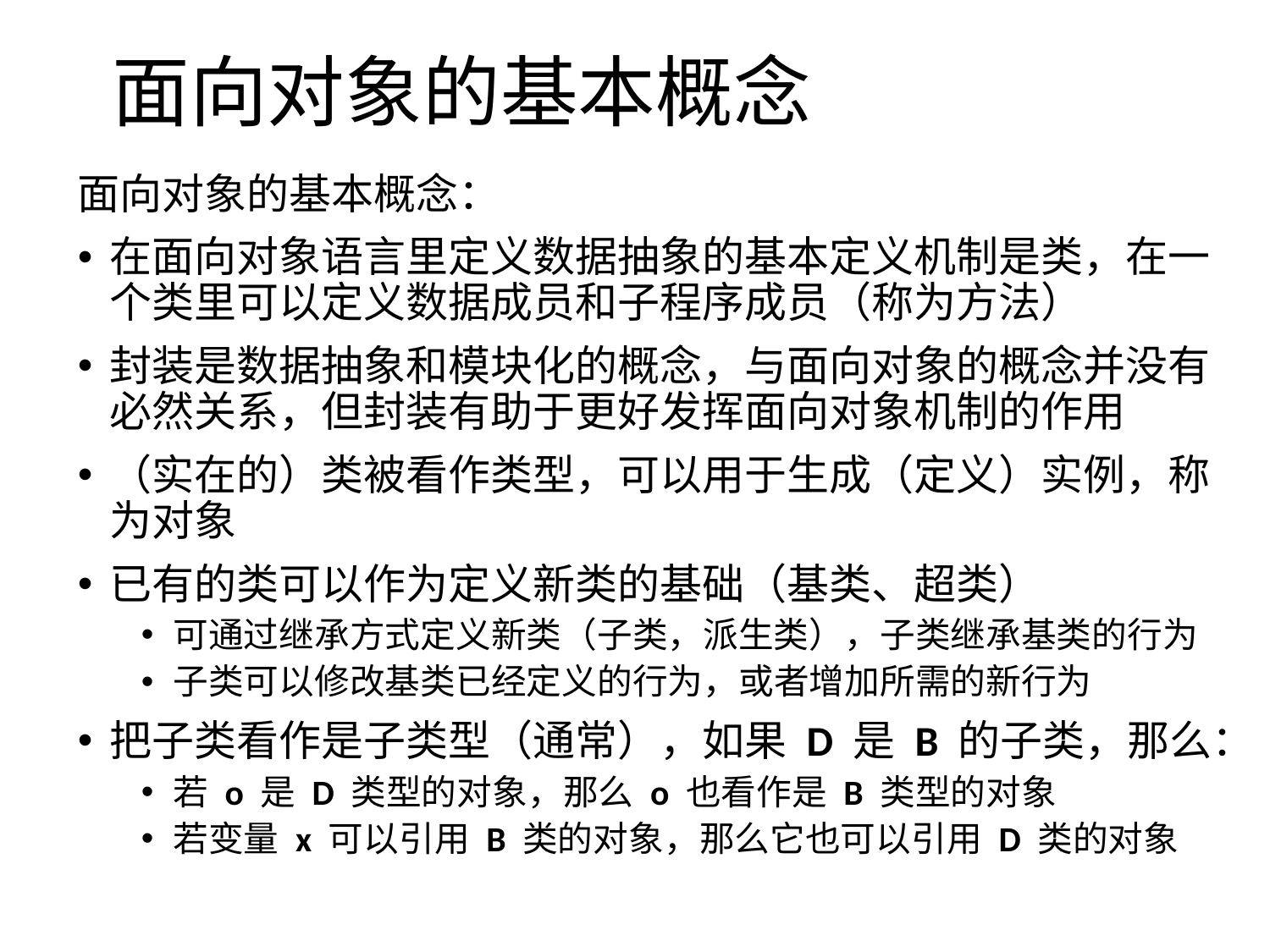

面向对象的基本概念
面向对象的基本概念：
在面向对象语言里定义数据抽象的基本定义机制是类，在一个类里可以定义数据成员和子程序成员（称为方法）
封装是数据抽象和模块化的概念，与面向对象的概念并没有必然关系，但封装有助于更好发挥面向对象机制的作用
（实在的）类被看作类型，可以用于生成（定义）实例，称为对象
已有的类可以作为定义新类的基础（基类、超类）
可通过继承方式定义新类（子类，派生类），子类继承基类的行为
子类可以修改基类已经定义的行为，或者增加所需的新行为
把子类看作是子类型（通常），如果 D 是 B 的子类，那么：
若 o 是 D 类型的对象，那么 o 也看作是 B 类型的对象
若变量 x 可以引用 B 类的对象，那么它也可以引用 D 类的对象